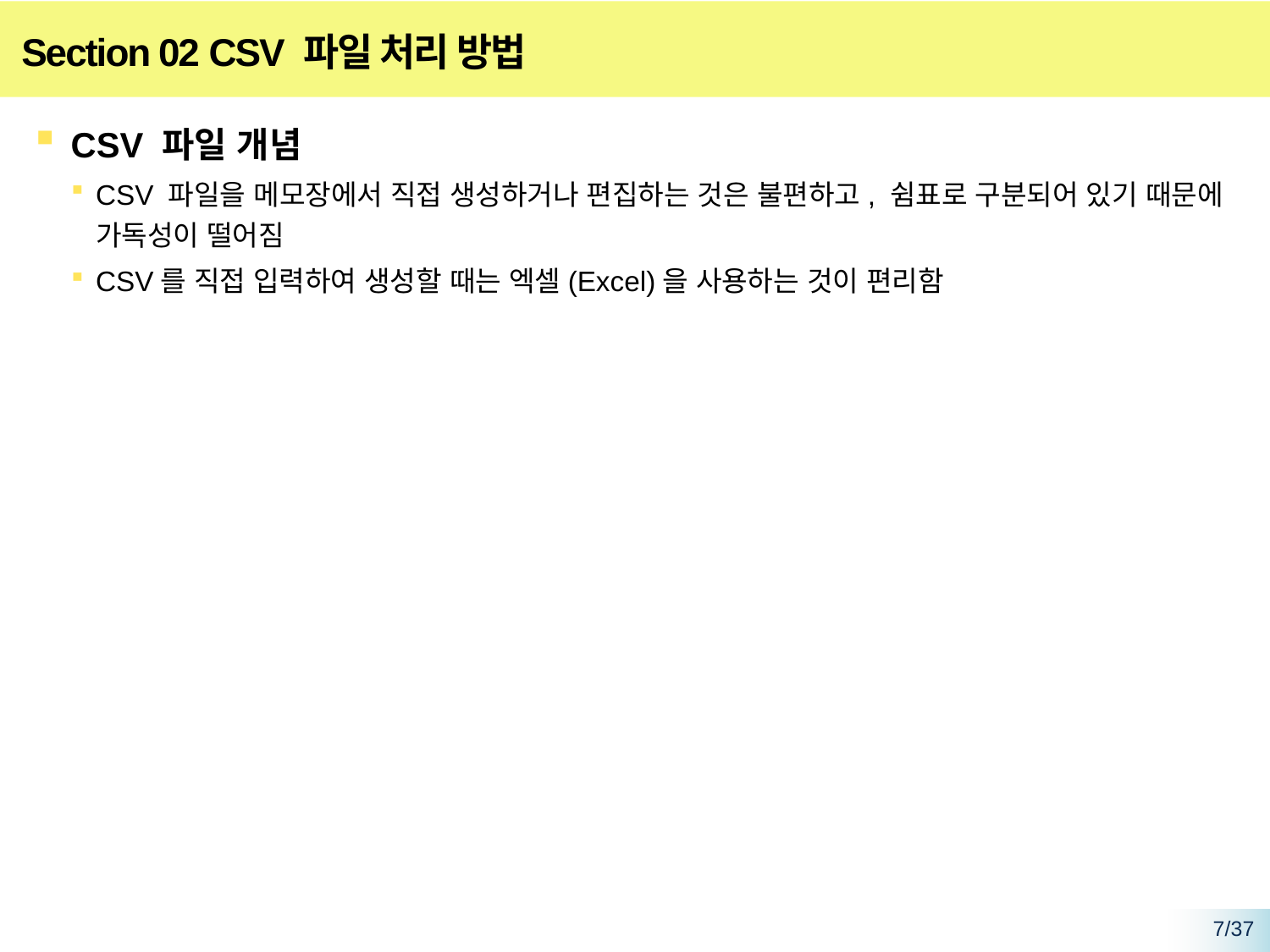

# Section 02 CSV 파일 처리 방법
CSV 파일 개념
CSV 파일을 메모장에서 직접 생성하거나 편집하는 것은 불편하고, 쉼표로 구분되어 있기 때문에 가독성이 떨어짐
CSV를 직접 입력하여 생성할 때는 엑셀(Excel)을 사용하는 것이 편리함